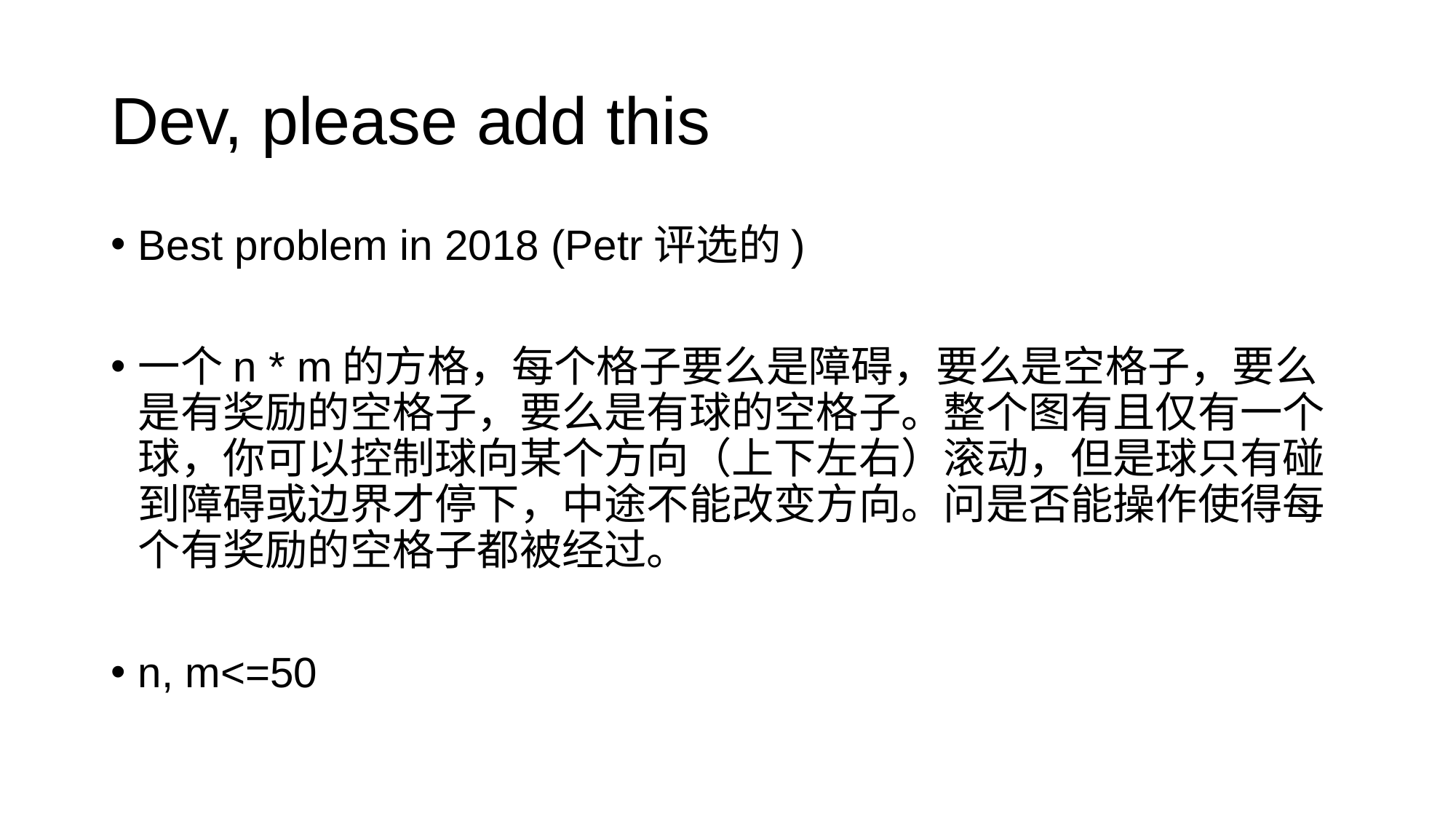

# Dev, please add this
Best problem in 2018 (Petr评选的)

一个n * m的方格，每个格子要么是障碍，要么是空格子，要么是有奖励的空格子，要么是有球的空格子。整个图有且仅有一个球，你可以控制球向某个方向（上下左右）滚动，但是球只有碰到障碍或边界才停下，中途不能改变方向。问是否能操作使得每个有奖励的空格子都被经过。

n, m<=50